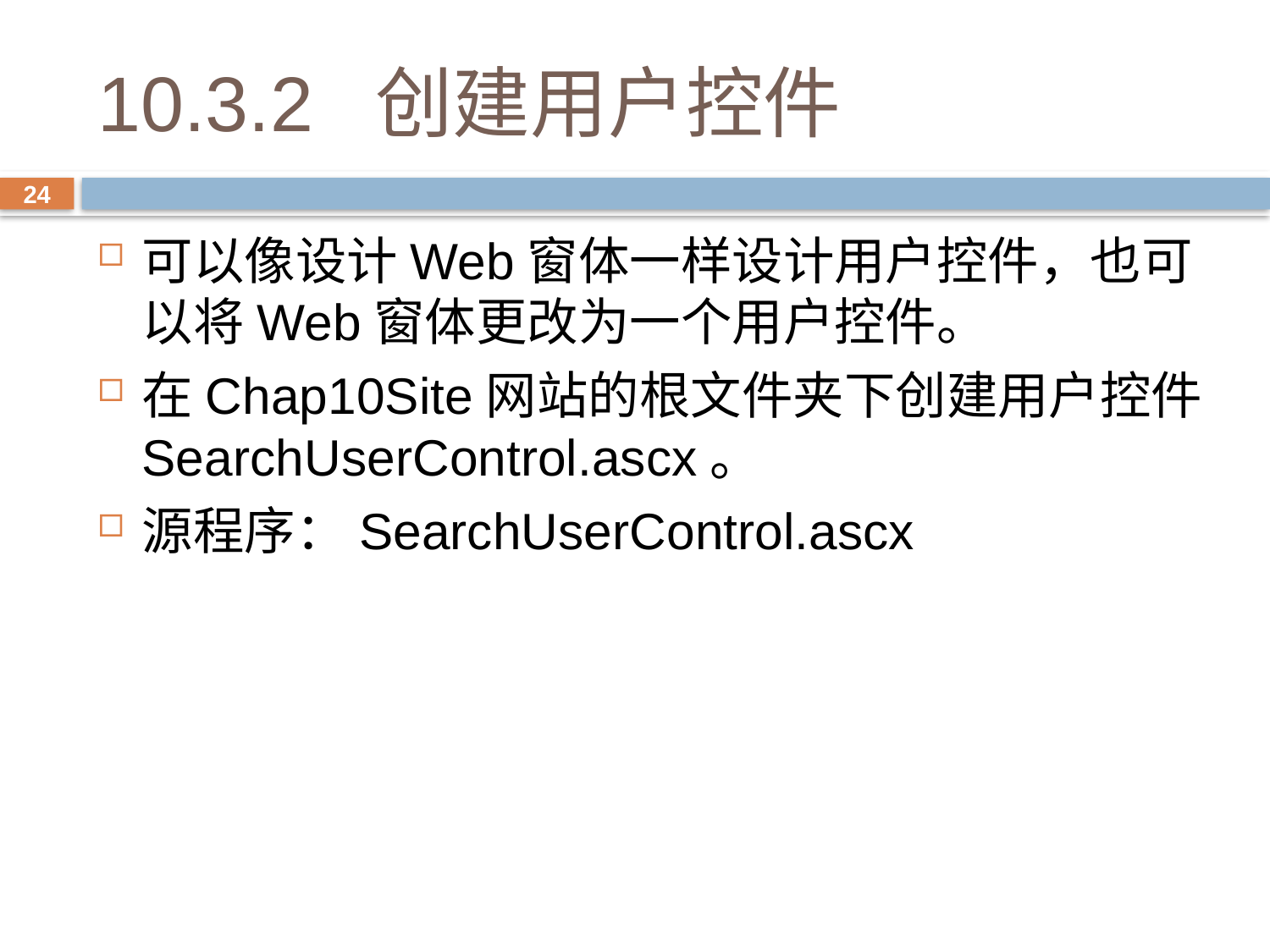

# 10.3.2  创建用户控件
24
可以像设计Web窗体一样设计用户控件，也可以将Web窗体更改为一个用户控件。
在Chap10Site网站的根文件夹下创建用户控件SearchUserControl.ascx。
源程序：SearchUserControl.ascx